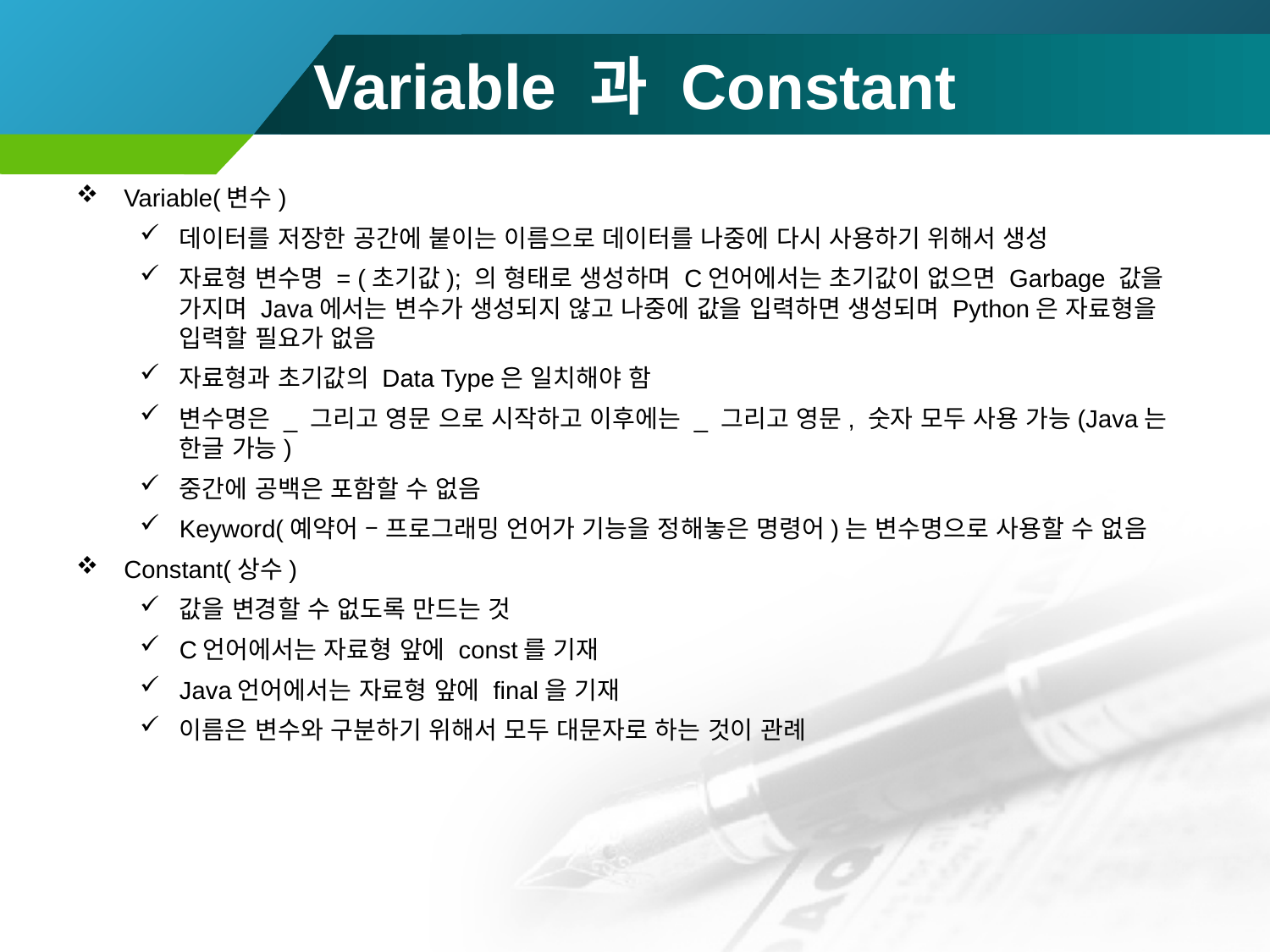

# Variable 과 Constant
Variable(변수)
데이터를 저장한 공간에 붙이는 이름으로 데이터를 나중에 다시 사용하기 위해서 생성
자료형 변수명 = (초기값); 의 형태로 생성하며 C언어에서는 초기값이 없으면 Garbage 값을 가지며 Java에서는 변수가 생성되지 않고 나중에 값을 입력하면 생성되며 Python은 자료형을 입력할 필요가 없음
자료형과 초기값의 Data Type은 일치해야 함
변수명은 _ 그리고 영문 으로 시작하고 이후에는 _ 그리고 영문, 숫자 모두 사용 가능(Java는 한글 가능)
중간에 공백은 포함할 수 없음
Keyword(예약어 – 프로그래밍 언어가 기능을 정해놓은 명령어)는 변수명으로 사용할 수 없음
Constant(상수)
값을 변경할 수 없도록 만드는 것
C언어에서는 자료형 앞에 const를 기재
Java언어에서는 자료형 앞에 final을 기재
이름은 변수와 구분하기 위해서 모두 대문자로 하는 것이 관례